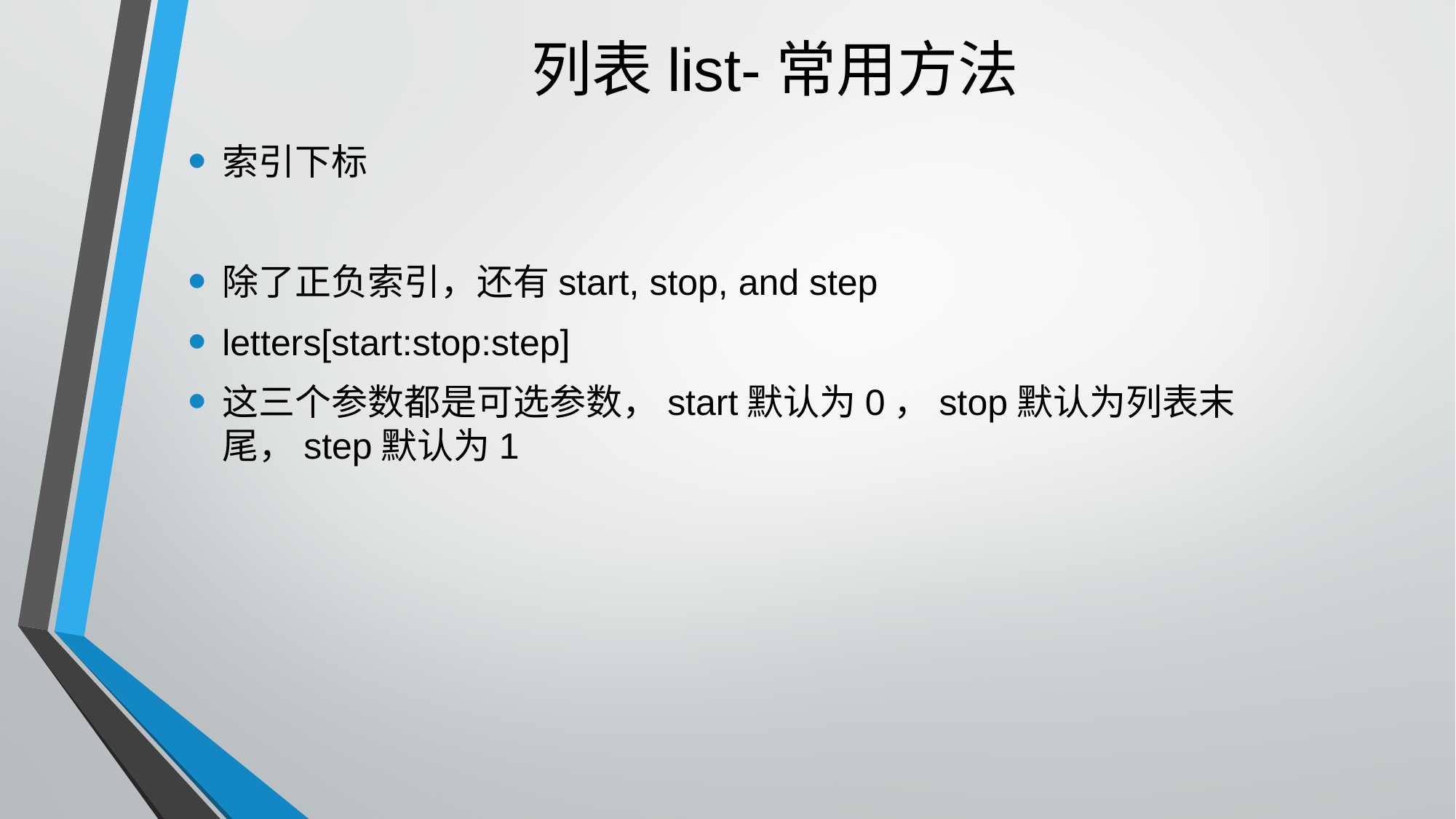

# 列表list-常用方法
索引下标

除了正负索引，还有start, stop, and step
letters[start:stop:step]
这三个参数都是可选参数，start默认为0，stop默认为列表末尾，step默认为1